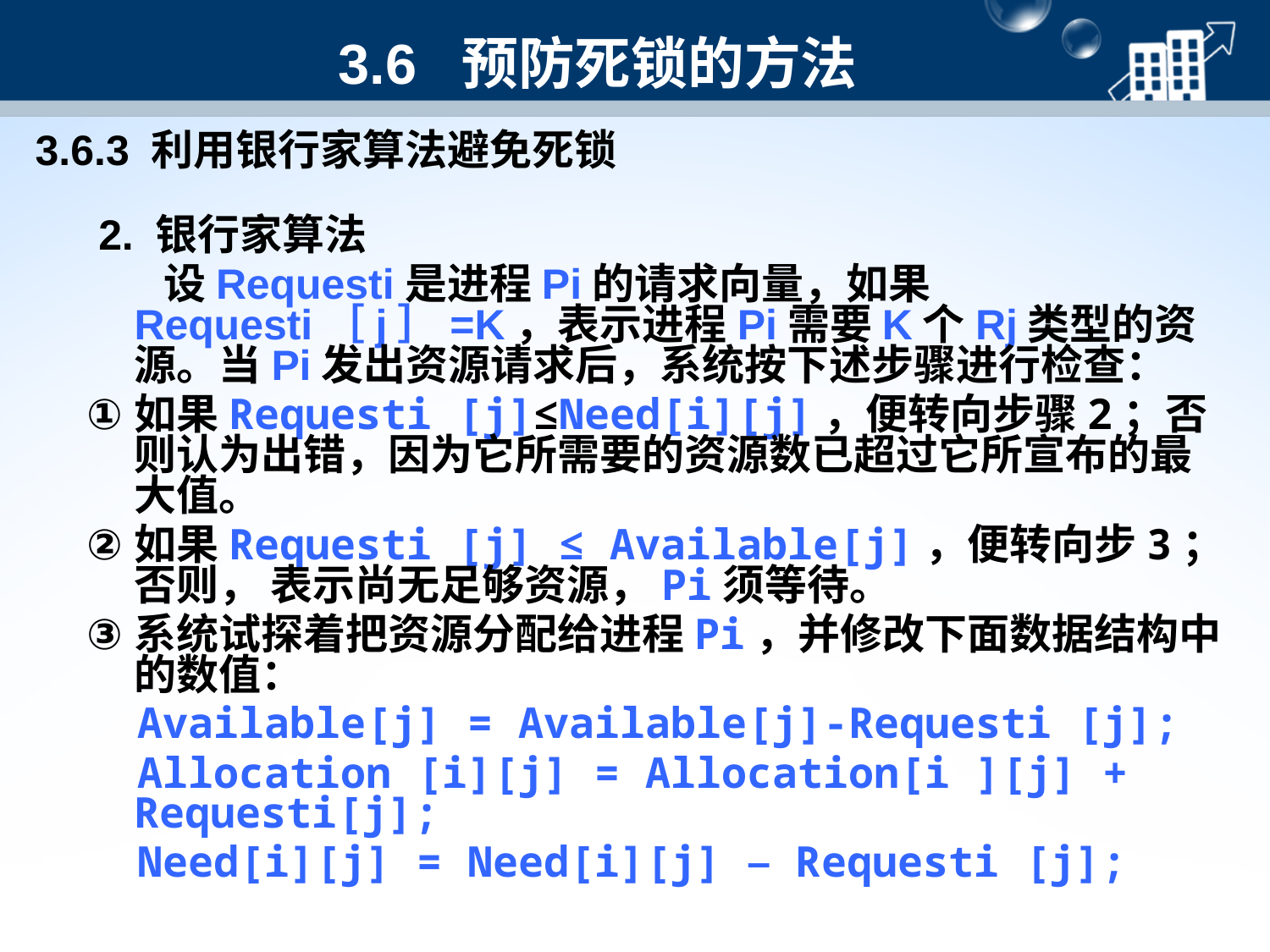

3.6  预防死锁的方法
3.6.3 利用银行家算法避免死锁
 2. 银行家算法
       设Requesti是进程Pi的请求向量，如果Requesti［j］=K，表示进程Pi需要K个Rj类型的资源。当Pi发出资源请求后，系统按下述步骤进行检查：
如果Requesti [j]≤Need[i][j]，便转向步骤2；否则认为出错，因为它所需要的资源数已超过它所宣布的最大值。
如果Requesti [j] ≤ Available[j]，便转向步3；否则， 表示尚无足够资源，Pi须等待。
系统试探着把资源分配给进程Pi，并修改下面数据结构中的数值：
  Available[j] = Available[j]-Requesti [j];
  Allocation [i][j] = Allocation[i ][j] + Requesti[j];
  Need[i][j] = Need[i][j] – Requesti [j];